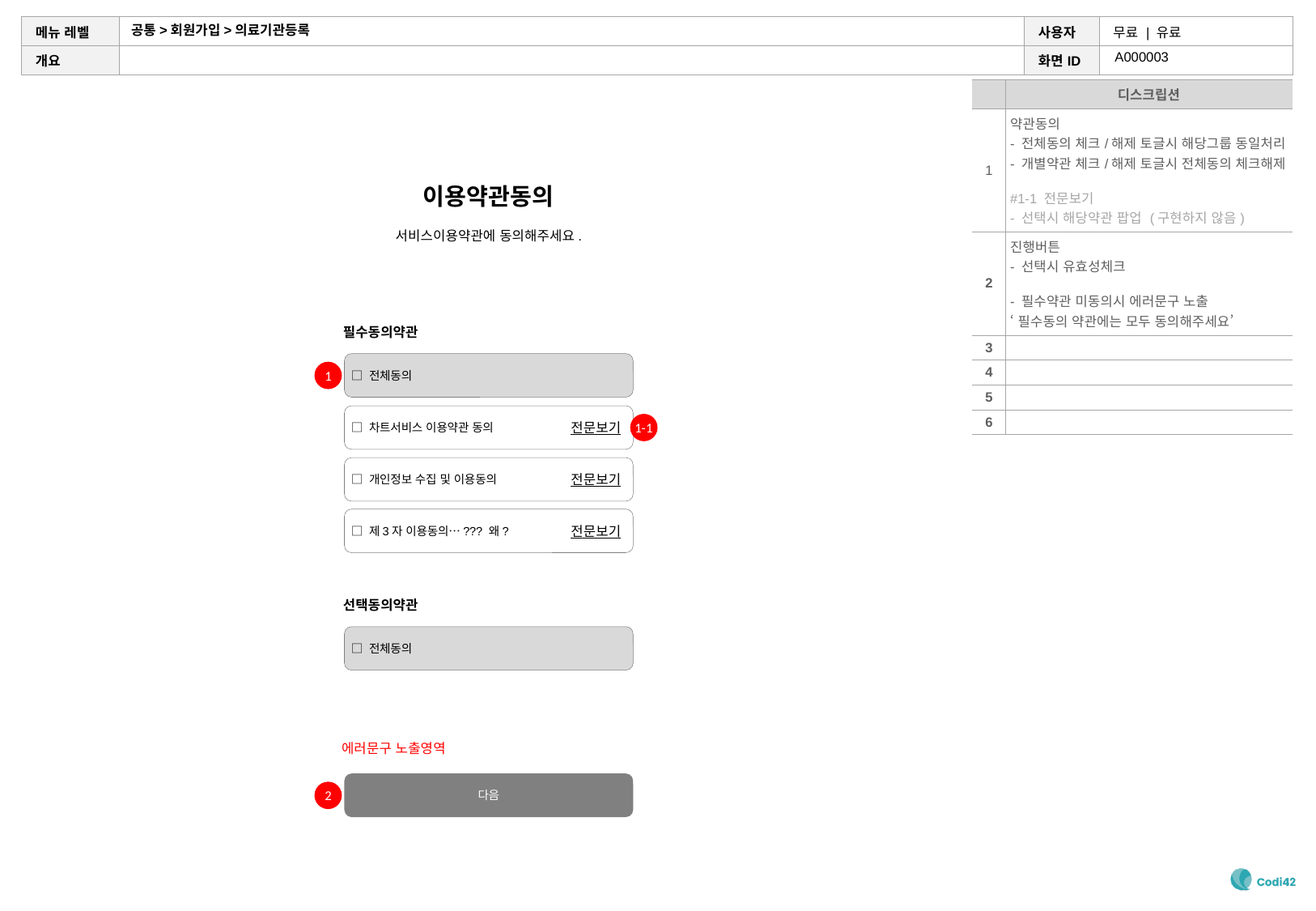

# 공통>회원가입>의료기관등록
A000003

|  | 디스크립션 |
| --- | --- |
| 1 | 약관동의 - 전체동의 체크/해제 토글시 해당그룹 동일처리 - 개별약관 체크/해제 토글시 전체동의 체크해제 #1-1 전문보기 - 선택시 해당약관 팝업 (구현하지 않음) |
| 2 | 진행버튼 - 선택시 유효성체크 - 필수약관 미동의시 에러문구 노출 ‘필수동의 약관에는 모두 동의해주세요’ |
| 3 |  |
| 4 |  |
| 5 |  |
| 6 |  |
이용약관동의
서비스이용약관에 동의해주세요.
필수동의약관
□ 전체동의
1
□ 차트서비스 이용약관 동의
1-1
전문보기
□ 개인정보 수집 및 이용동의
전문보기
□ 제3자 이용동의…??? 왜?
전문보기
선택동의약관
□ 전체동의
에러문구 노출영역
다음
2